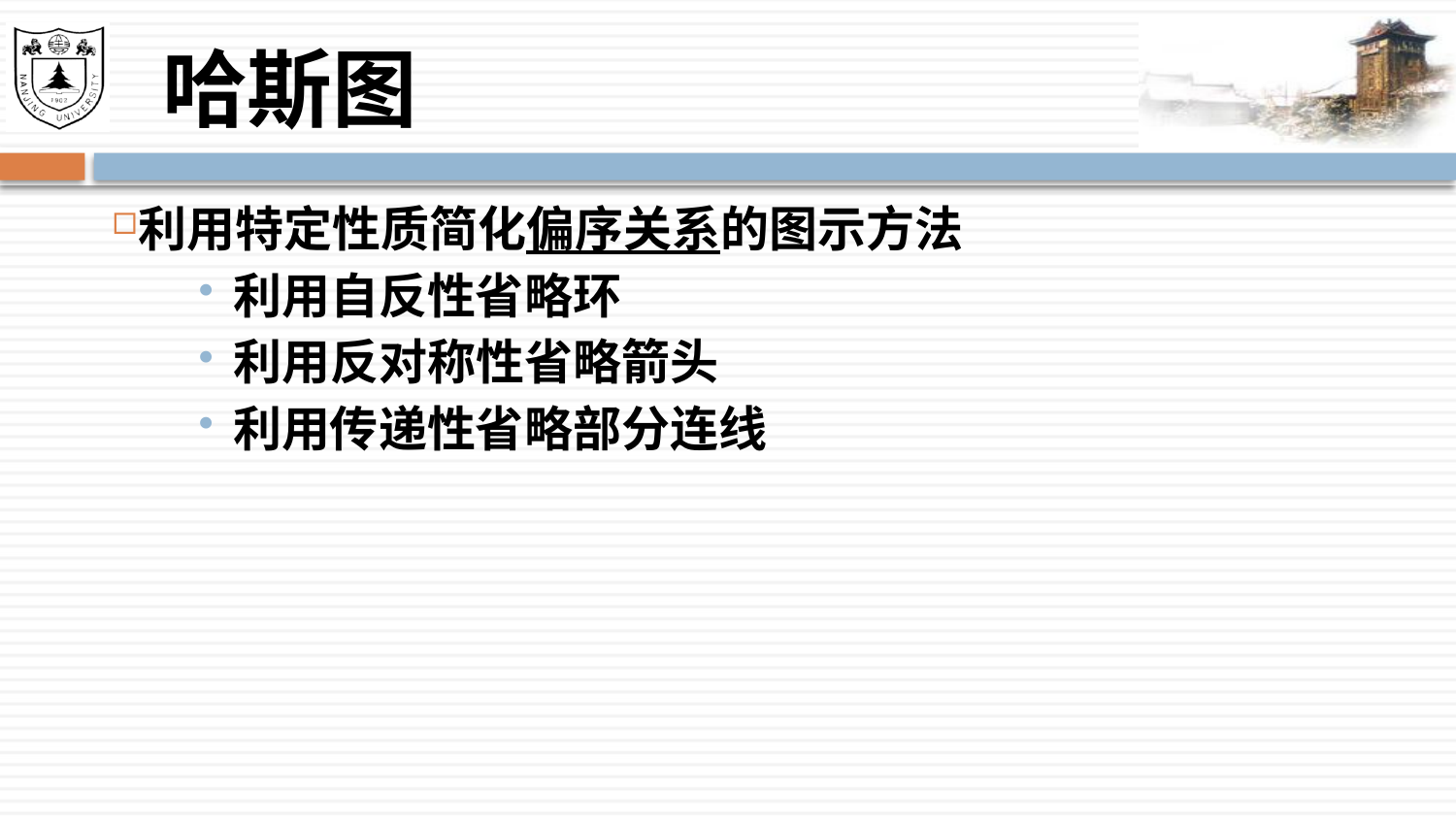

# 哈斯图
利用特定性质简化偏序关系的图示方法
利用自反性省略环
利用反对称性省略箭头
利用传递性省略部分连线